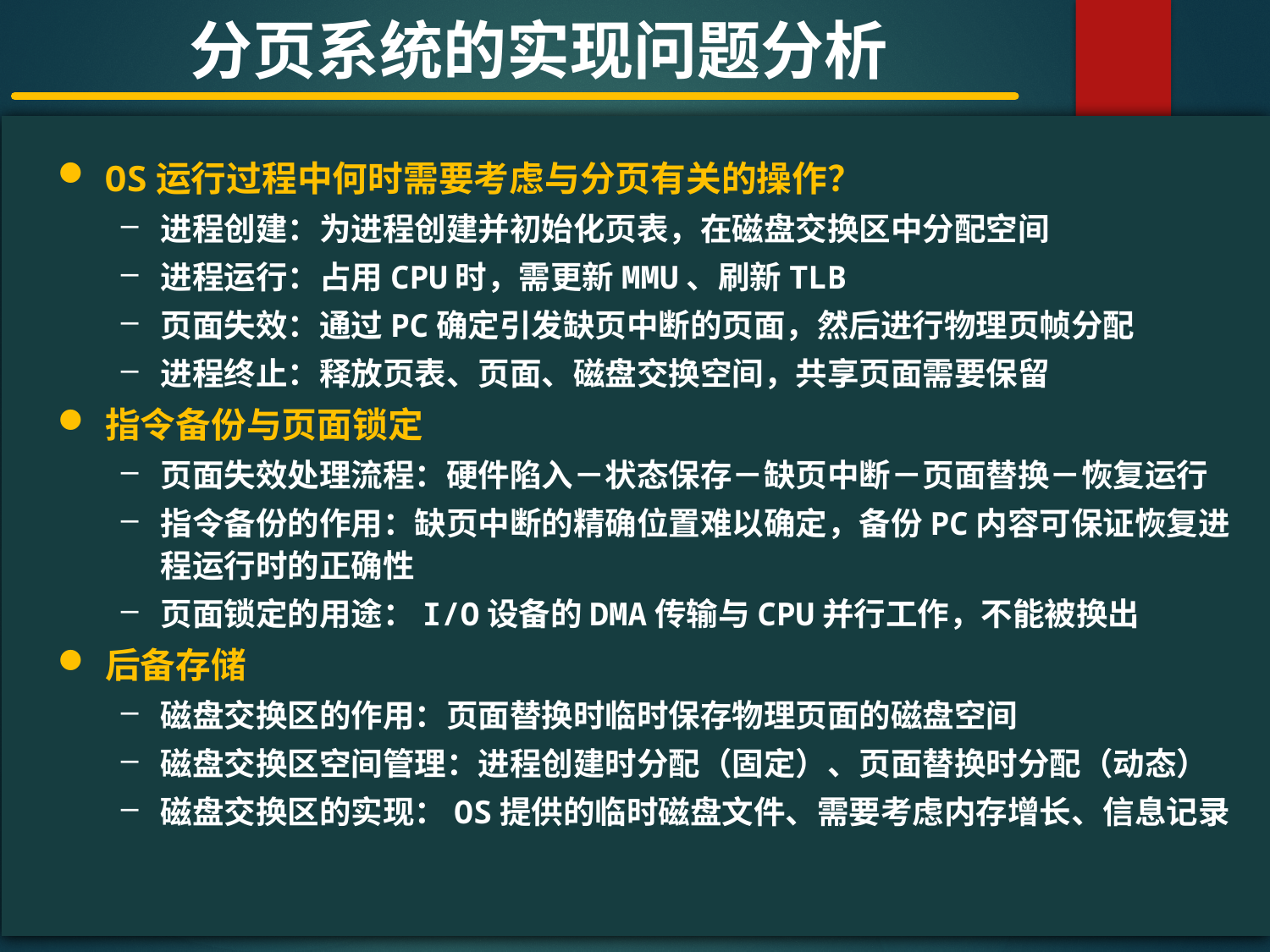

分页系统的实现问题分析
#
OS运行过程中何时需要考虑与分页有关的操作？
进程创建：为进程创建并初始化页表，在磁盘交换区中分配空间
进程运行：占用CPU时，需更新MMU、刷新TLB
页面失效：通过PC确定引发缺页中断的页面，然后进行物理页帧分配
进程终止：释放页表、页面、磁盘交换空间，共享页面需要保留
指令备份与页面锁定
页面失效处理流程：硬件陷入－状态保存－缺页中断－页面替换－恢复运行
指令备份的作用：缺页中断的精确位置难以确定，备份PC内容可保证恢复进程运行时的正确性
页面锁定的用途：I/O设备的DMA传输与CPU并行工作，不能被换出
后备存储
磁盘交换区的作用：页面替换时临时保存物理页面的磁盘空间
磁盘交换区空间管理：进程创建时分配（固定）、页面替换时分配（动态）
磁盘交换区的实现：OS提供的临时磁盘文件、需要考虑内存增长、信息记录